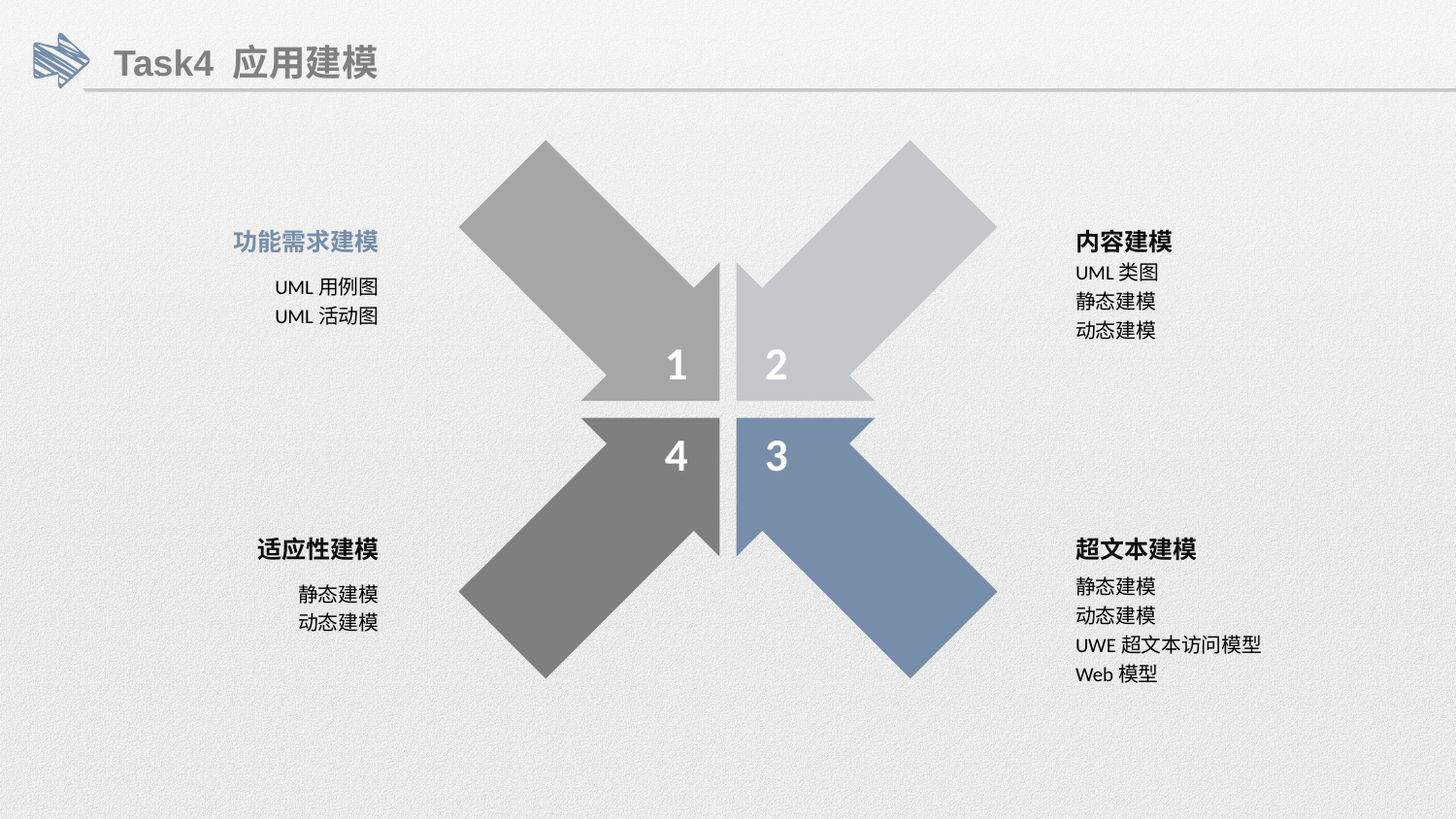

Task4 应用建模

1

2
功能需求建模
UML用例图
UML活动图
内容建模
UML类图
静态建模
动态建模

3

4
超文本建模
静态建模
动态建模
UWE超文本访问模型
Web模型
适应性建模
静态建模
动态建模